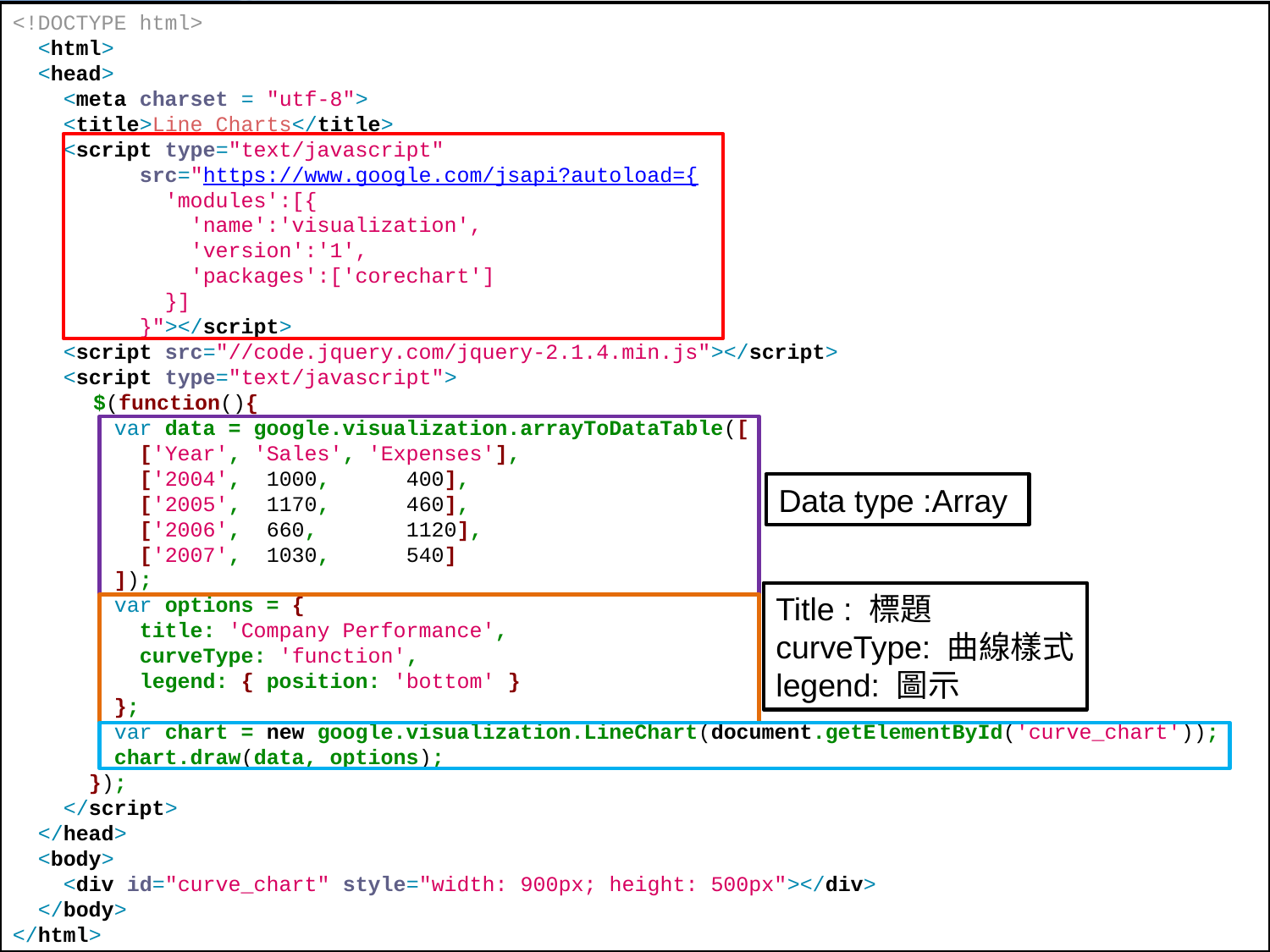

<!DOCTYPE html>
  <html>
  <head>
    <meta charset = "utf-8">
    <title>Line Charts</title>
    <script type="text/javascript"
          src="https://www.google.com/jsapi?autoload={
            'modules':[{
              'name':'visualization',
              'version':'1',
              'packages':['corechart']
            }]
          }"></script>
    <script src="//code.jquery.com/jquery-2.1.4.min.js"></script>
    <script type="text/javascript">
	$(function(){
        var data = google.visualization.arrayToDataTable([
          ['Year', 'Sales', 'Expenses'],
          ['2004',  1000,      400],
          ['2005',  1170,      460],
          ['2006',  660,       1120],
          ['2007',  1030,      540]
        ]);
        var options = {
          title: 'Company Performance',
          curveType: 'function',
          legend: { position: 'bottom' }
        };
        var chart = new google.visualization.LineChart(document.getElementById('curve_chart'));
        chart.draw(data, options);
      });
    </script>
  </head>
  <body>
    <div id="curve_chart" style="width: 900px; height: 500px"></div>
  </body>
</html>
# Line Chart

Data type :Array
Title : 標題
curveType: 曲線樣式
legend: 圖示

5